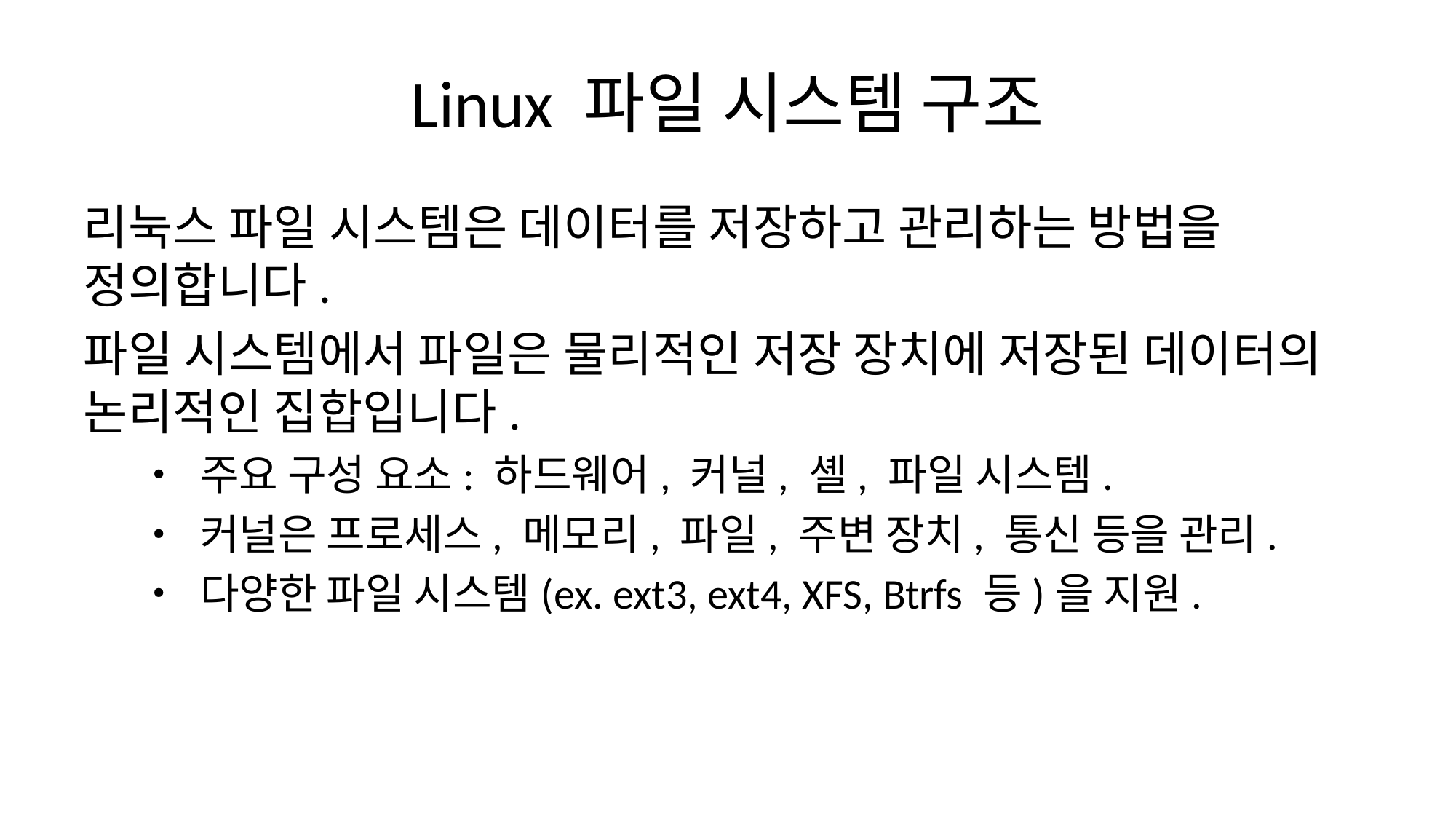

# Linux 파일 시스템 구조
리눅스 파일 시스템은 데이터를 저장하고 관리하는 방법을 정의합니다.
파일 시스템에서 파일은 물리적인 저장 장치에 저장된 데이터의 논리적인 집합입니다.
• 주요 구성 요소: 하드웨어, 커널, 셸, 파일 시스템.
• 커널은 프로세스, 메모리, 파일, 주변 장치, 통신 등을 관리.
• 다양한 파일 시스템(ex. ext3, ext4, XFS, Btrfs 등)을 지원.